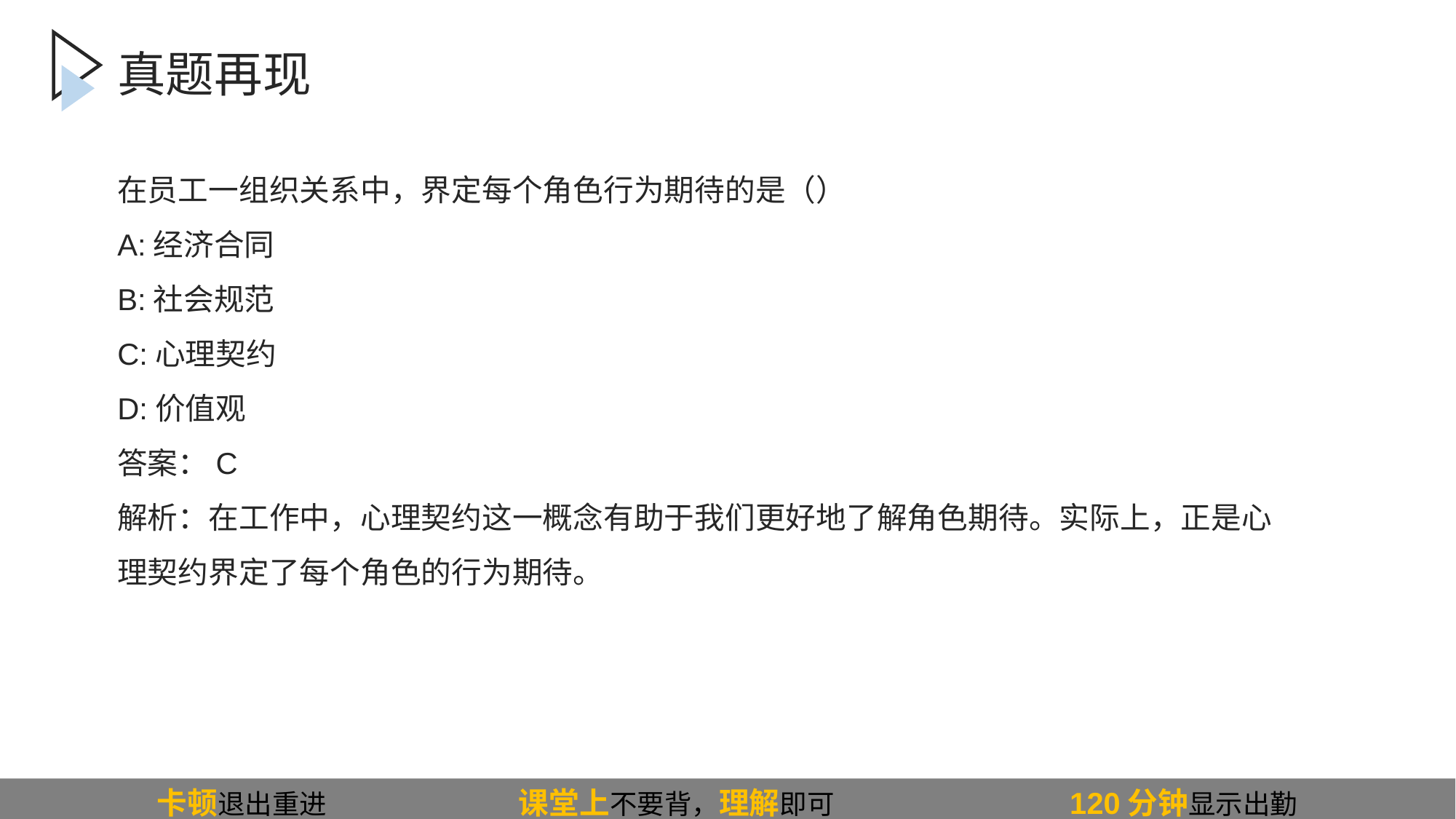

真题再现
# 在员工一组织关系中，界定每个角色行为期待的是（）
A:经济合同
B:社会规范
C:心理契约
D:价值观
答案：C
解析：在工作中，心理契约这一概念有助于我们更好地了解角色期待。实际上，正是心理契约界定了每个角色的行为期待。